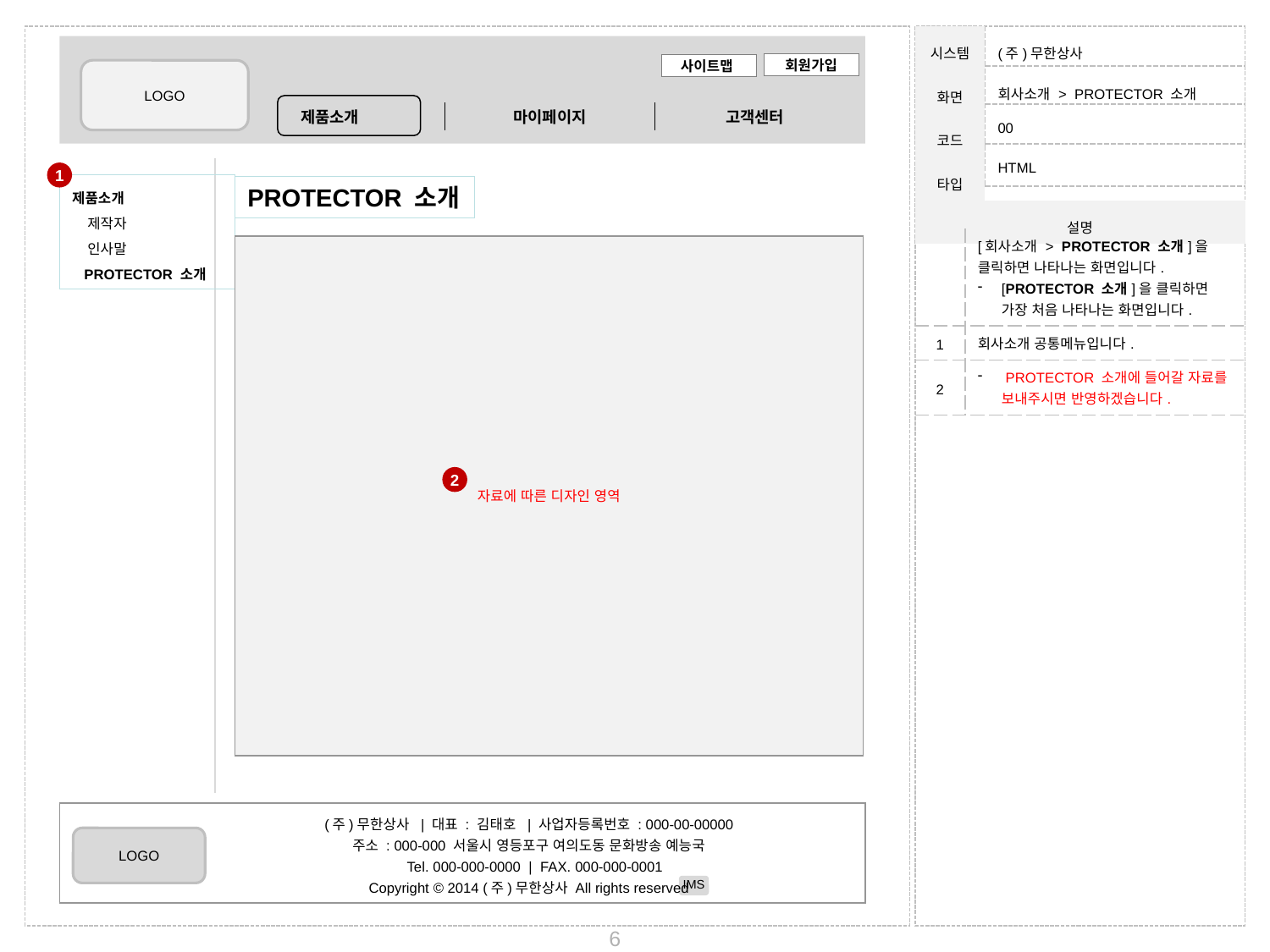

| 회사소개 > PROTECTOR 소개 |
| --- |
| 00 |
| HTML |

1
제품소개
   제작자
   인사말
   PROTECTOR 소개
PROTECTOR 소개
|  | [회사소개 > PROTECTOR 소개]을 클릭하면 나타나는 화면입니다. [PROTECTOR 소개]을 클릭하면 가장 처음 나타나는 화면입니다. |
| --- | --- |
| 1 | 회사소개 공통메뉴입니다. |
| 2 | PROTECTOR 소개에 들어갈 자료를 보내주시면 반영하겠습니다. |
자료에 따른 디자인 영역
2
6